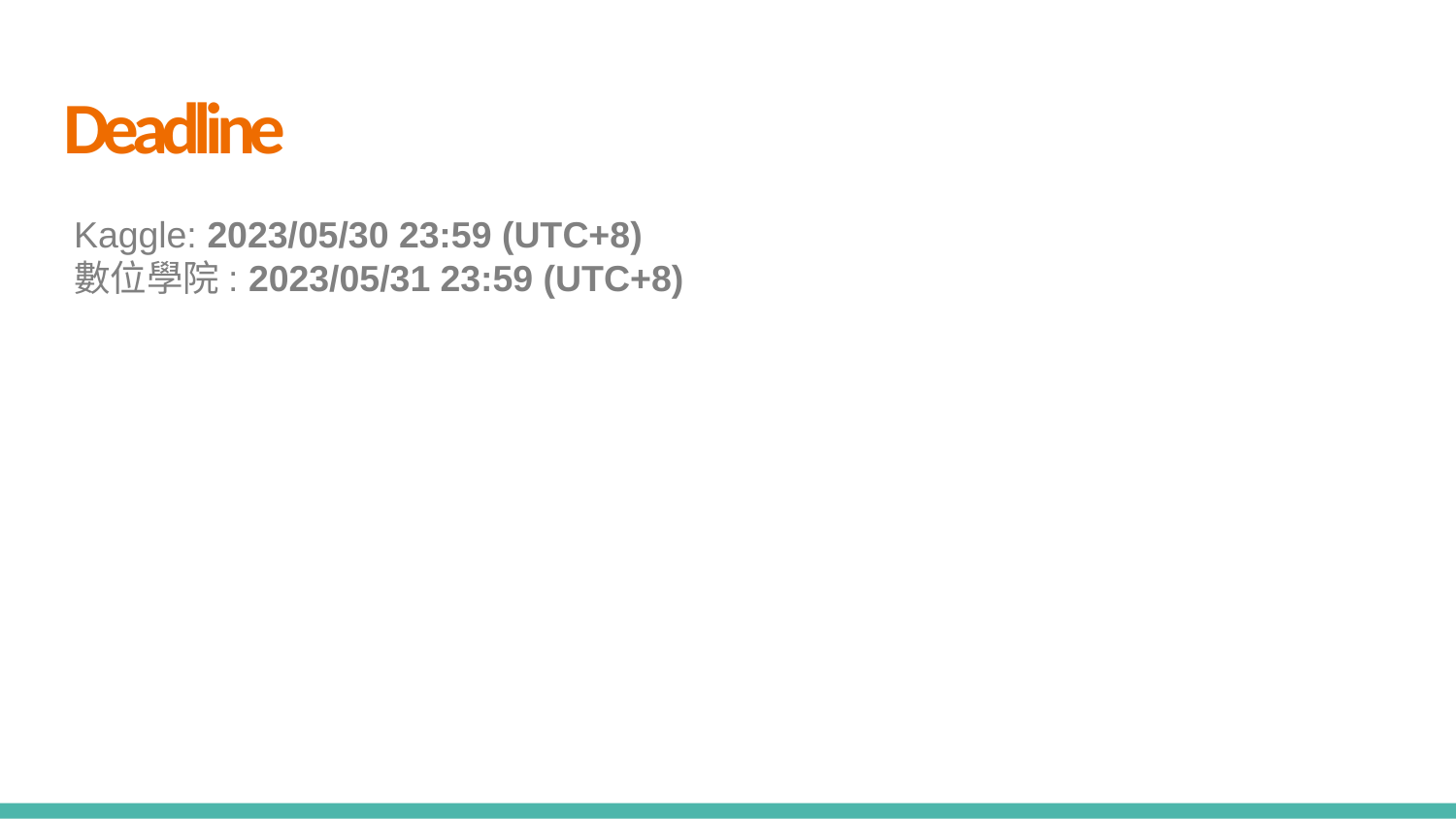

# Deadline
Kaggle: 2023/05/30 23:59 (UTC+8)
數位學院: 2023/05/31 23:59 (UTC+8)